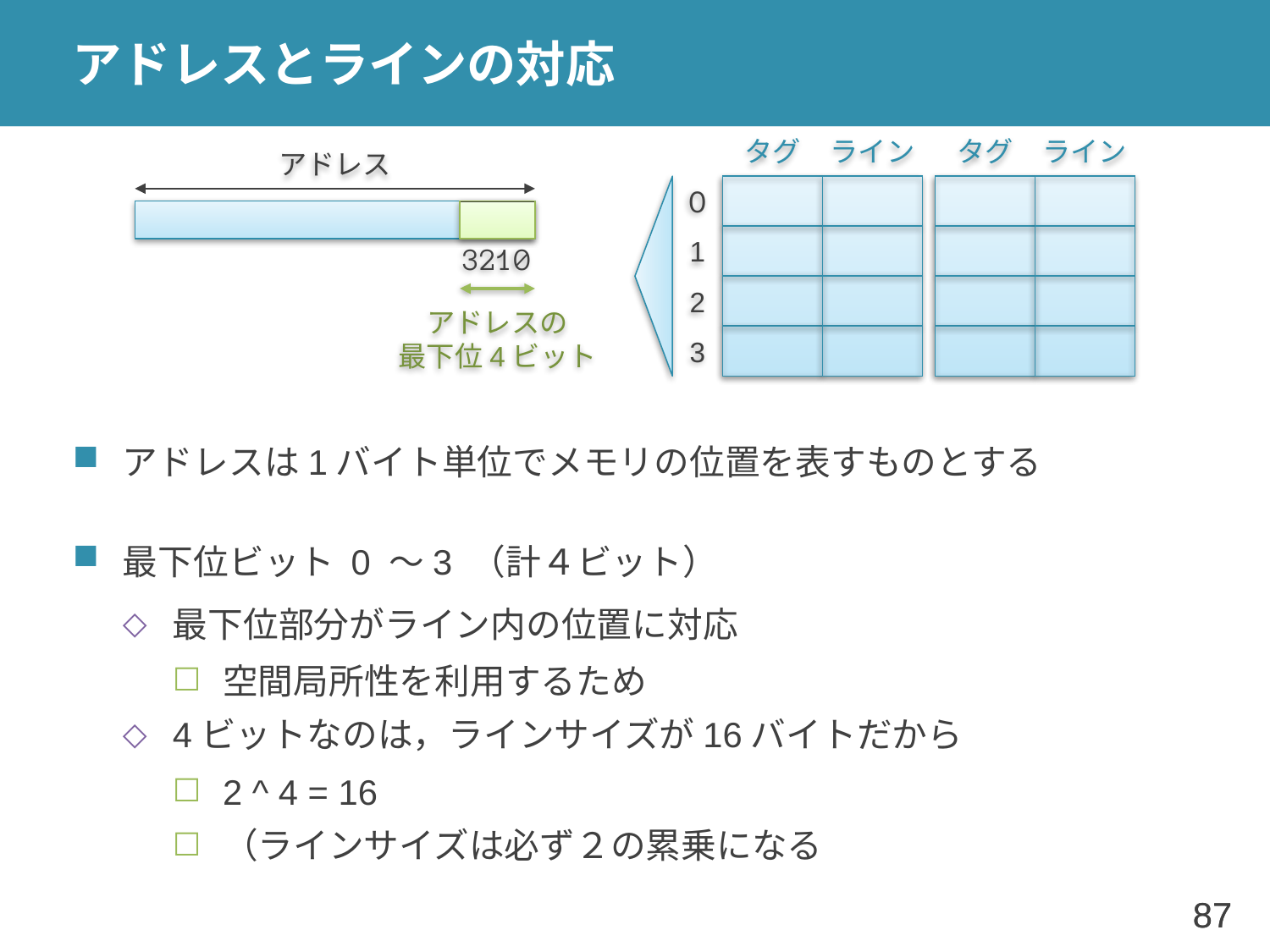

# アドレスとラインの対応
タグ
ライン
タグ
ライン
アドレス
０

1

3210

2

アドレスの
最下位4ビット
3

アドレスは1バイト単位でメモリの位置を表すものとする
最下位ビット 0 ～3 （計４ビット）
最下位部分がライン内の位置に対応
空間局所性を利用するため
4ビットなのは，ラインサイズが16バイトだから
2 ^ 4 = 16
（ラインサイズは必ず２の累乗になる